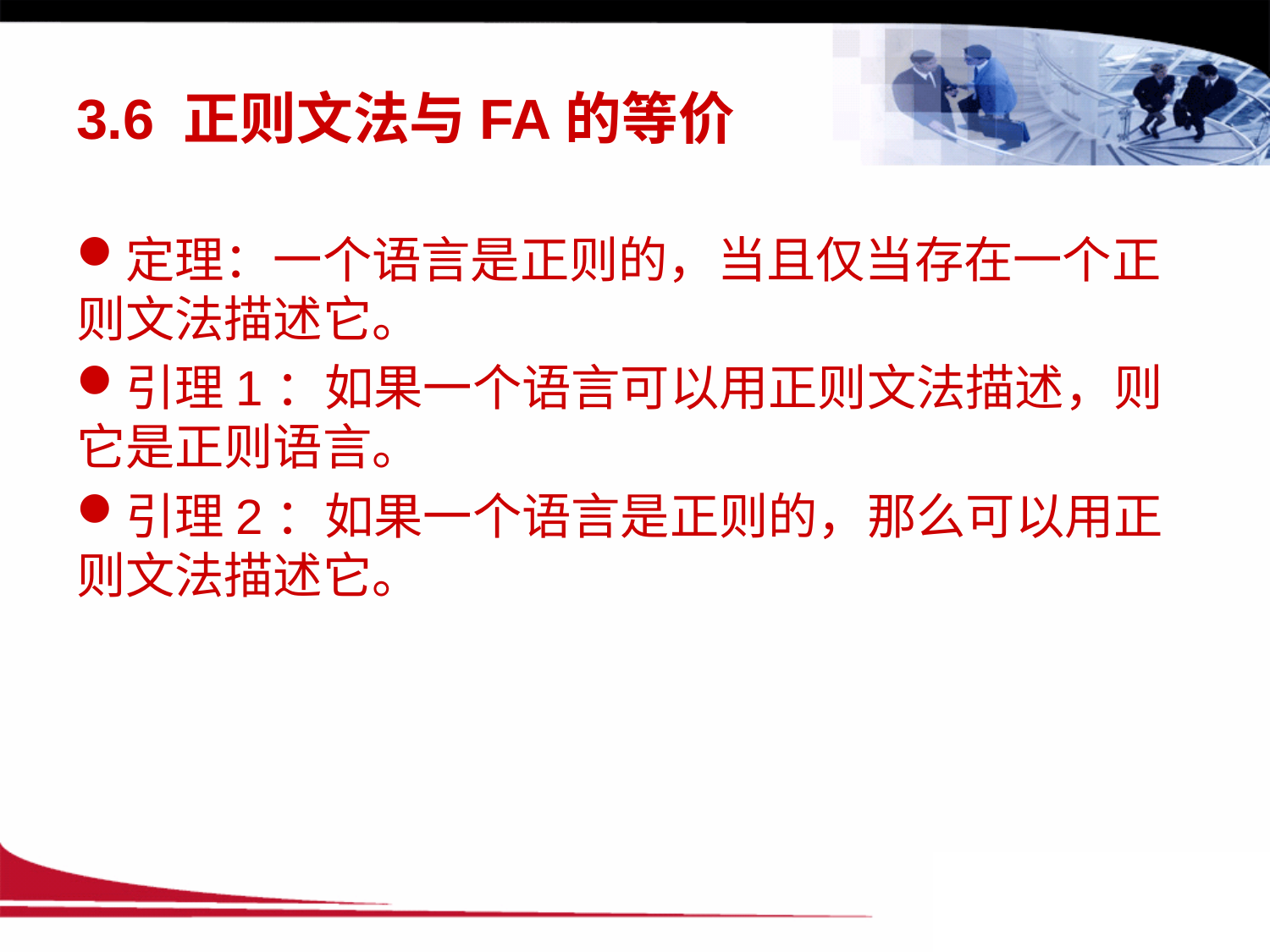

# 3.6 正则文法与FA的等价
定理：一个语言是正则的，当且仅当存在一个正则文法描述它。
引理1：如果一个语言可以用正则文法描述，则它是正则语言。
引理2：如果一个语言是正则的，那么可以用正则文法描述它。